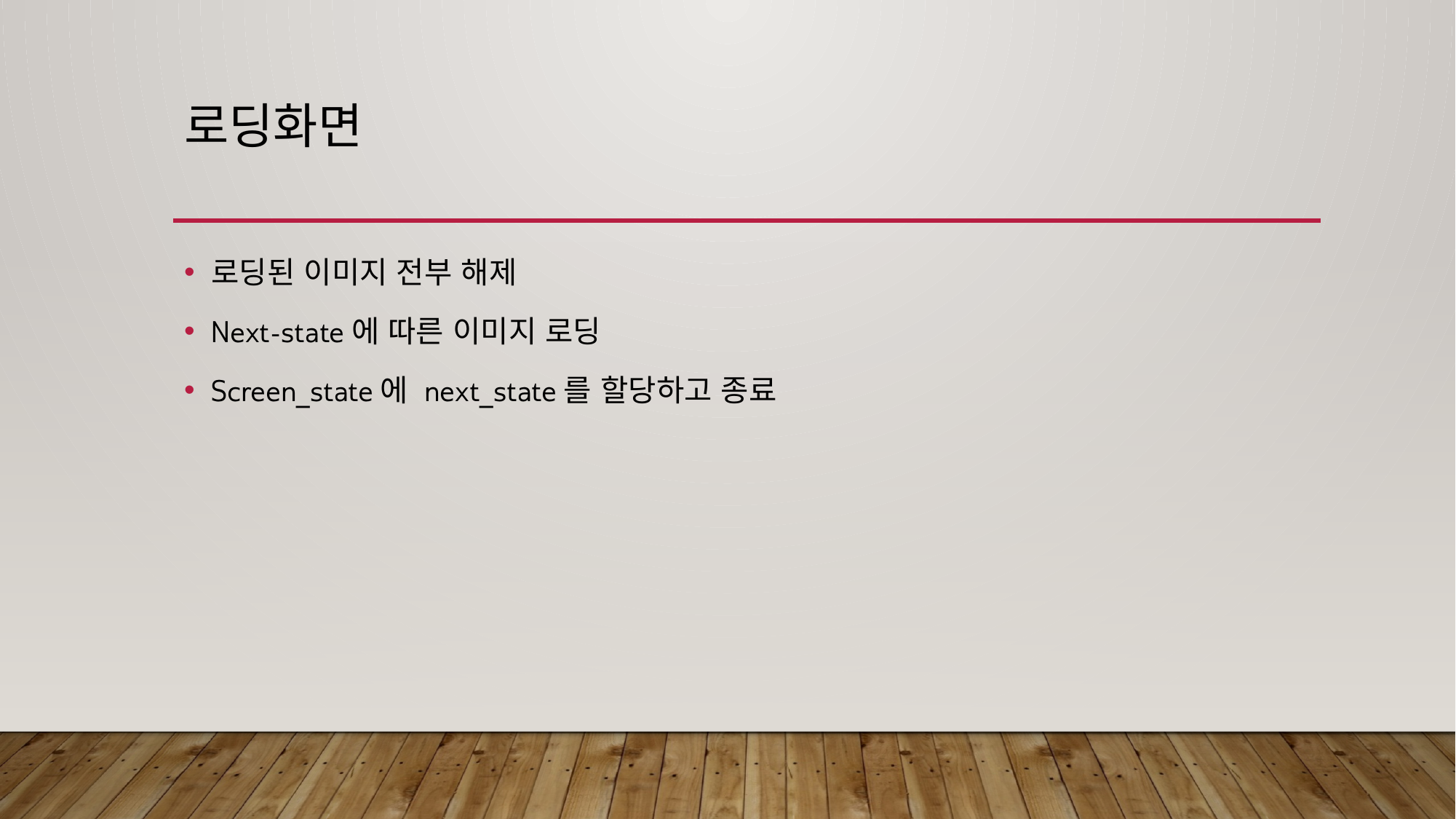

# 로딩화면
로딩된 이미지 전부 해제
Next-state에 따른 이미지 로딩
Screen_state에 next_state를 할당하고 종료